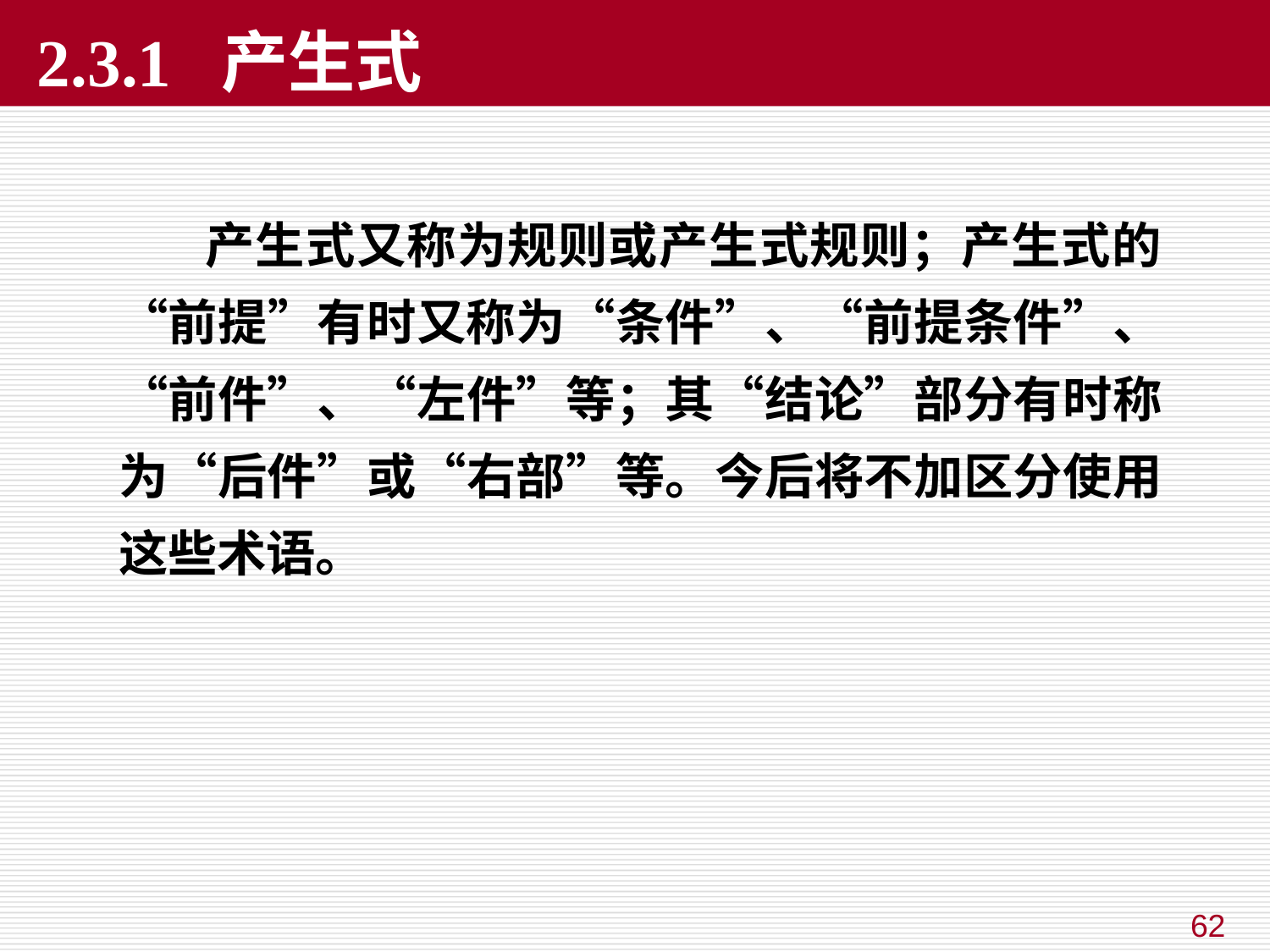

# 2.3.1  产生式
      产生式又称为规则或产生式规则；产生式的“前提”有时又称为“条件”、“前提条件”、“前件”、“左件”等；其“结论”部分有时称为“后件”或“右部”等。今后将不加区分使用这些术语。

62